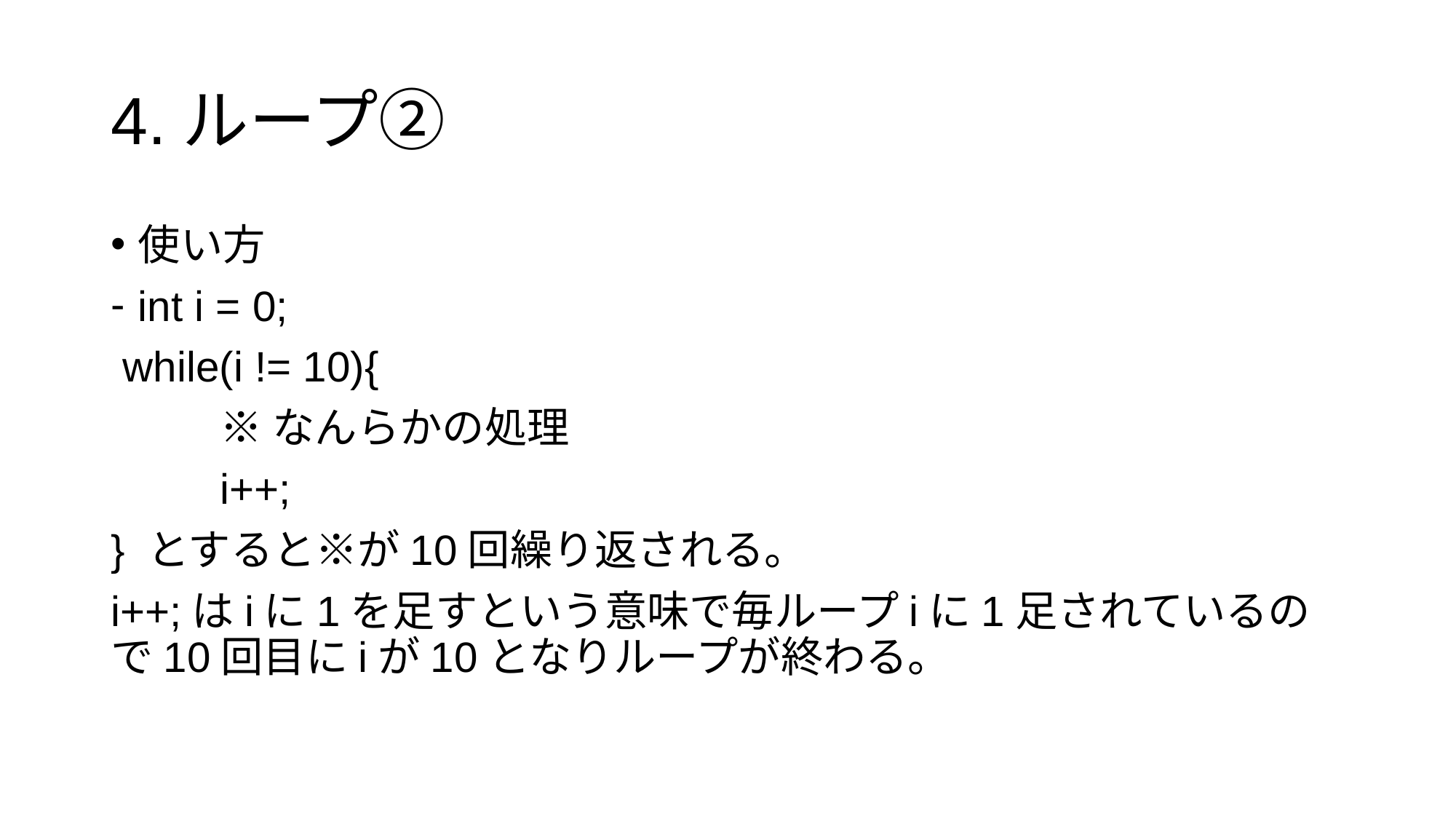

# 4.ループ②
使い方
int i = 0;
 while(i != 10){
	※なんらかの処理
	i++;
} とすると※が10回繰り返される。
i++;はiに1を足すという意味で毎ループiに1足されているので10回目にiが10となりループが終わる。